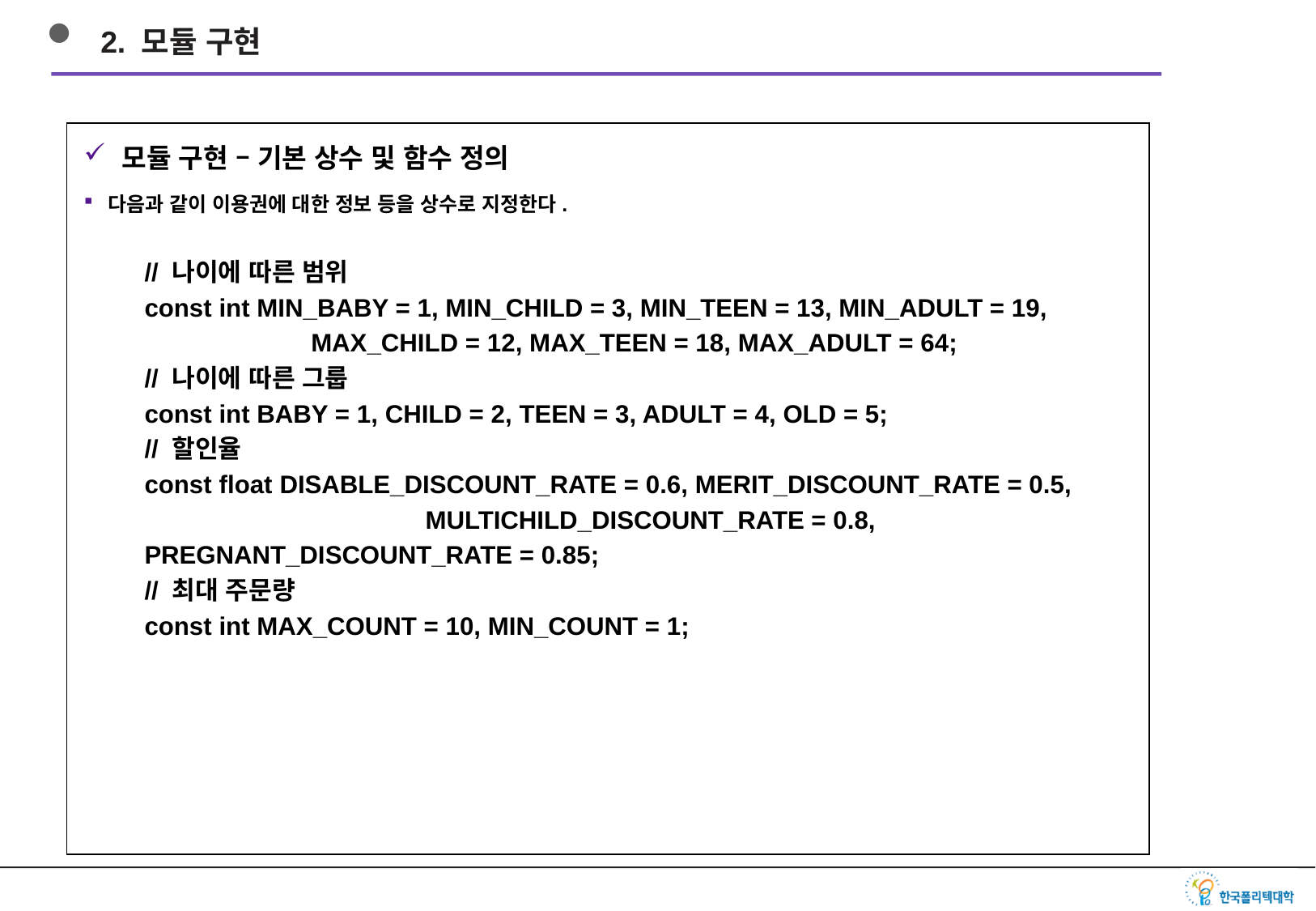

2. 모듈 구현
모듈 구현 – 기본 상수 및 함수 정의
다음과 같이 이용권에 대한 정보 등을 상수로 지정한다.

// 나이에 따른 범위
const int MIN_BABY = 1, MIN_CHILD = 3, MIN_TEEN = 13, MIN_ADULT = 19,
		 MAX_CHILD = 12, MAX_TEEN = 18, MAX_ADULT = 64;
// 나이에 따른 그룹
const int BABY = 1, CHILD = 2, TEEN = 3, ADULT = 4, OLD = 5;
// 할인율
const float DISABLE_DISCOUNT_RATE = 0.6, MERIT_DISCOUNT_RATE = 0.5,
			MULTICHILD_DISCOUNT_RATE = 0.8,
PREGNANT_DISCOUNT_RATE = 0.85;
// 최대 주문량
const int MAX_COUNT = 10, MIN_COUNT = 1;